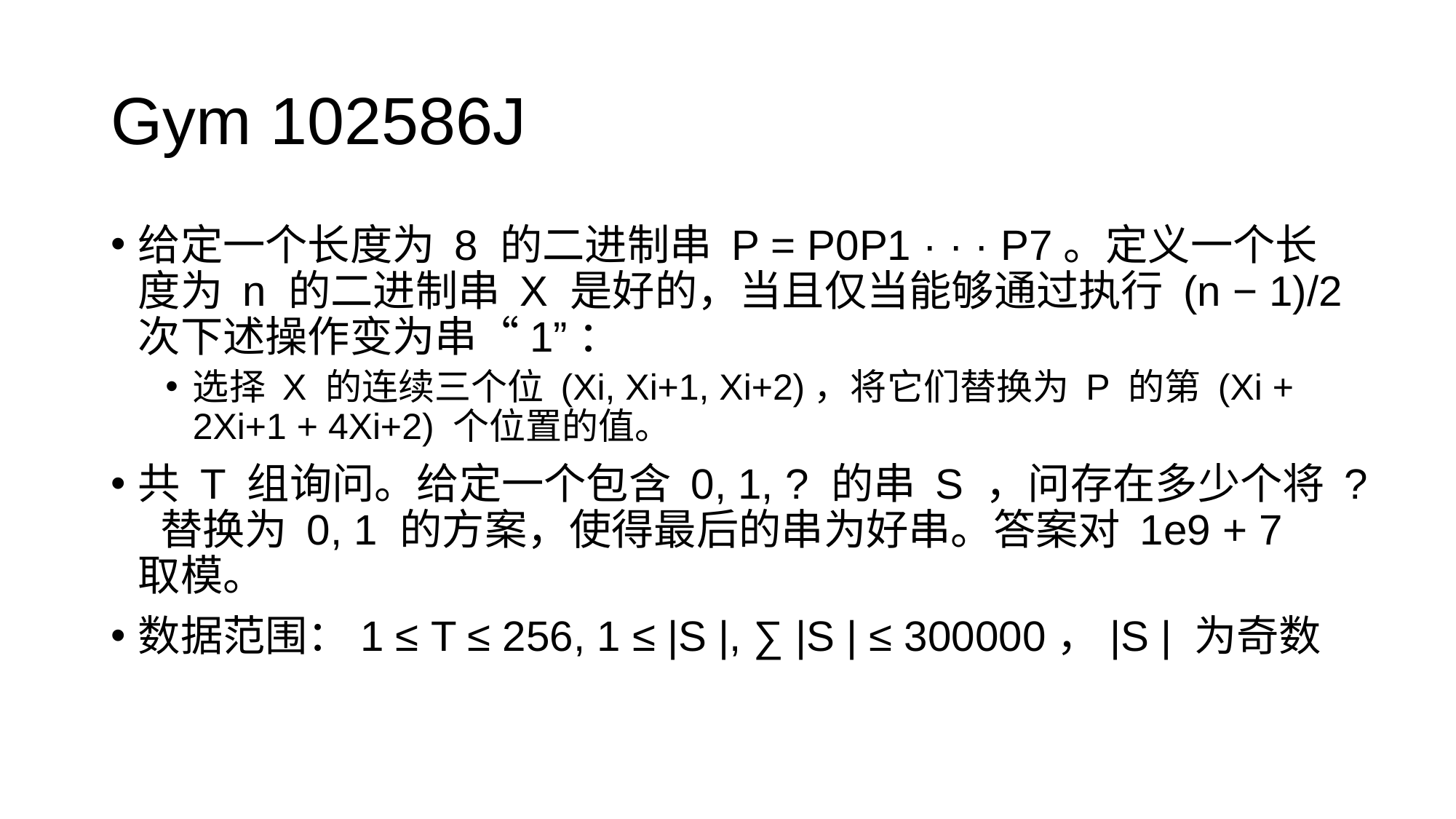

# Gym 102586J
给定一个长度为 8 的二进制串 P = P0P1 · · · P7。定义一个长度为 n 的二进制串 X 是好的，当且仅当能够通过执行 (n − 1)/2 次下述操作变为串“1”：
选择 X 的连续三个位 (Xi, Xi+1, Xi+2)，将它们替换为 P 的第 (Xi + 2Xi+1 + 4Xi+2) 个位置的值。
共 T 组询问。给定一个包含 0, 1, ? 的串 S ，问存在多少个将 ? 替换为 0, 1 的方案，使得最后的串为好串。答案对 1e9 + 7 取模。
数据范围：1 ≤ T ≤ 256, 1 ≤ |S |, ∑ |S | ≤ 300000，|S | 为奇数